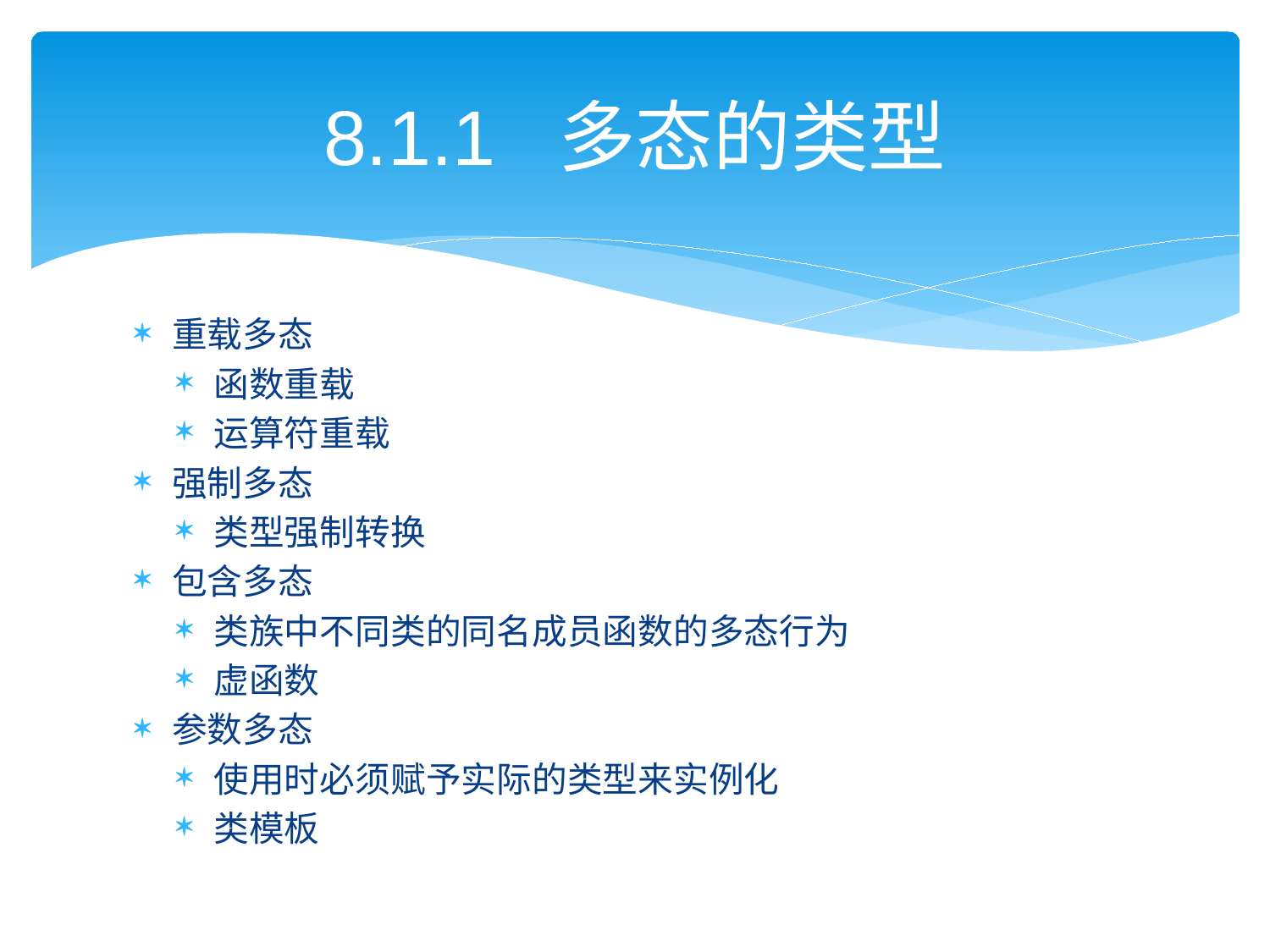

# 8.1.1  多态的类型
重载多态
函数重载
运算符重载
强制多态
类型强制转换
包含多态
类族中不同类的同名成员函数的多态行为
虚函数
参数多态
使用时必须赋予实际的类型来实例化
类模板